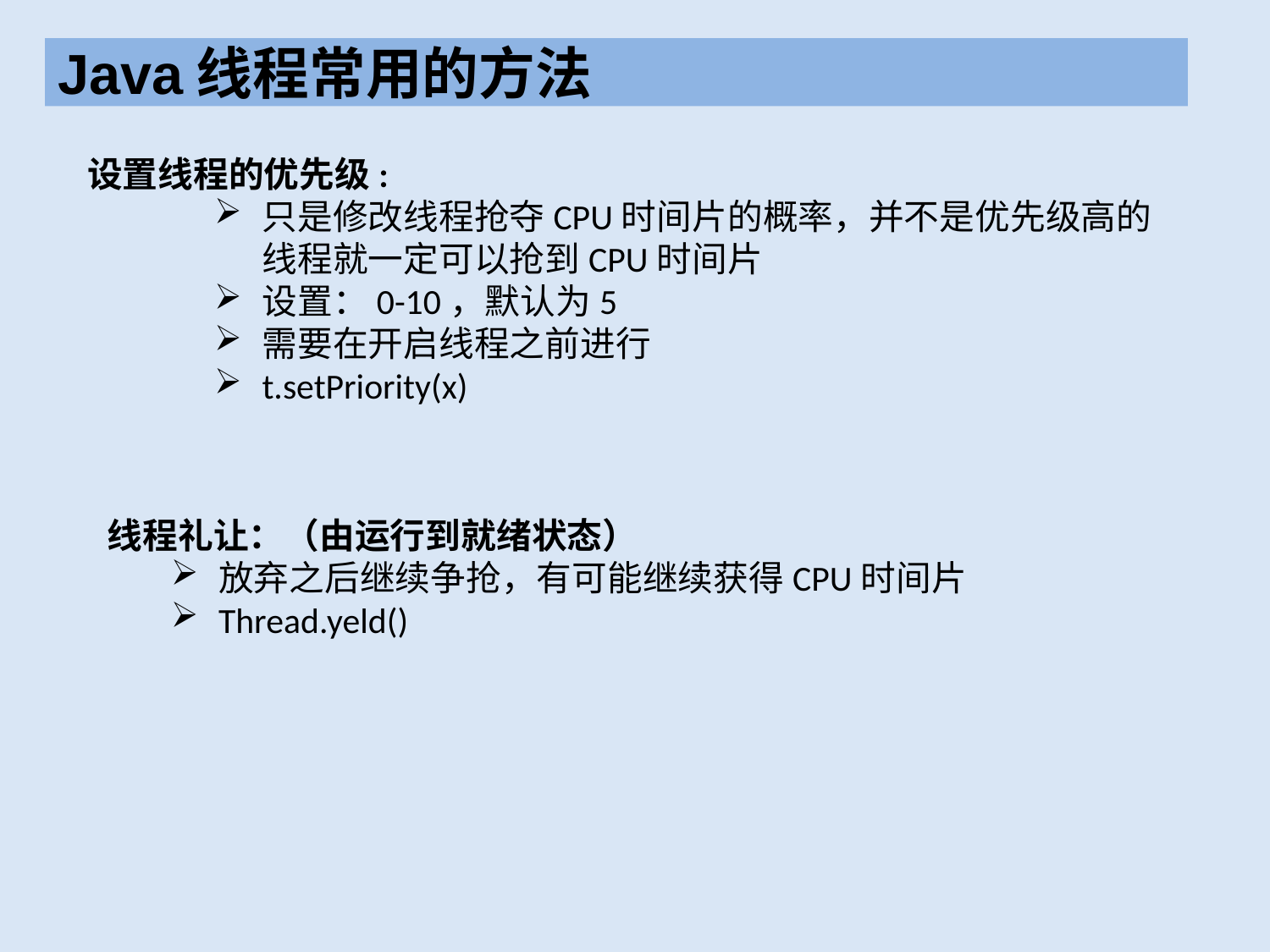

Java线程常用的方法
设置线程的优先级:
只是修改线程抢夺CPU时间片的概率，并不是优先级高的线程就一定可以抢到CPU时间片
设置：0-10，默认为5
需要在开启线程之前进行
t.setPriority(x)

线程礼让：（由运行到就绪状态）
放弃之后继续争抢，有可能继续获得CPU时间片
Thread.yeld()